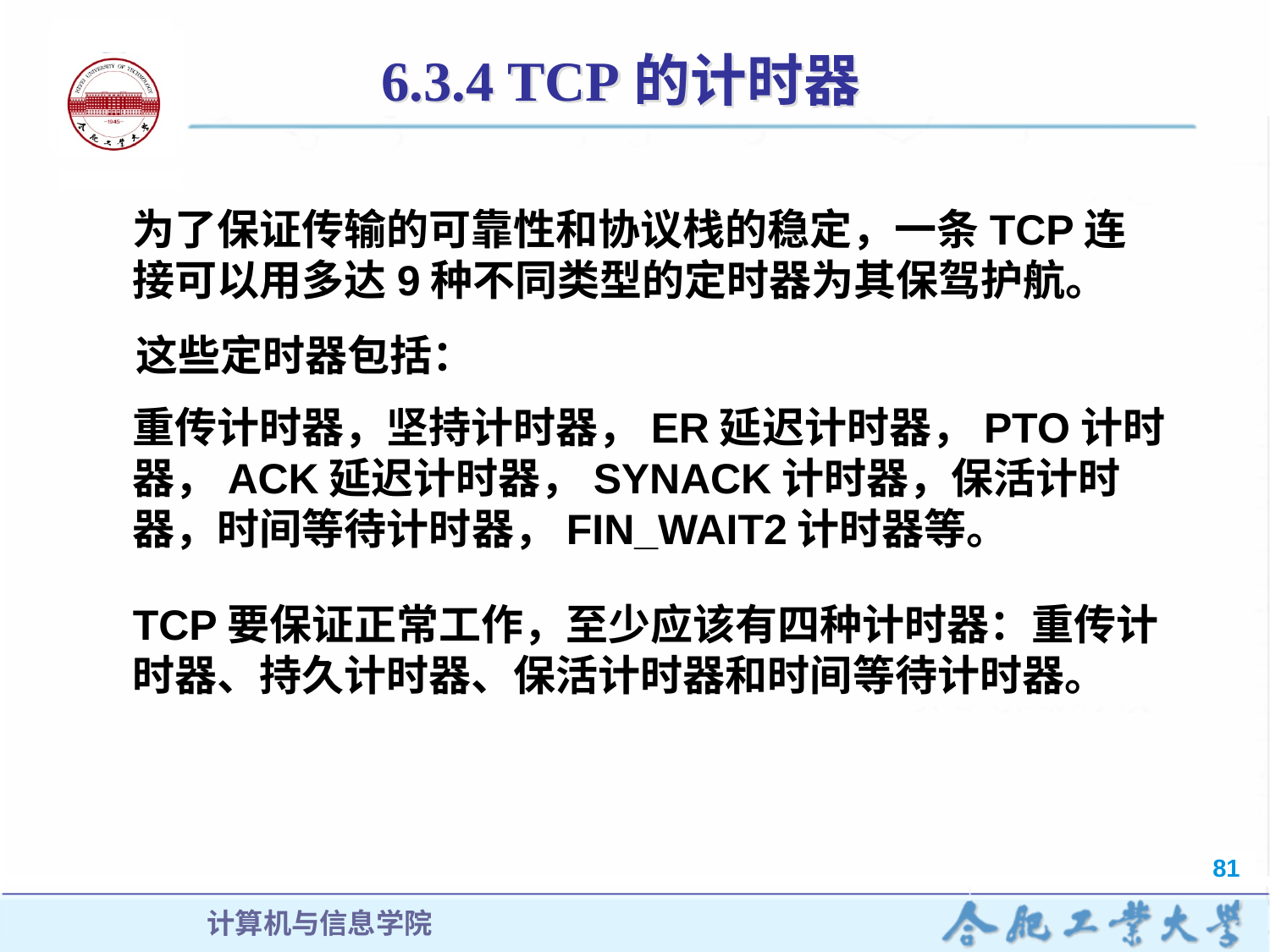

# 6.3.4 TCP的计时器
为了保证传输的可靠性和协议栈的稳定，一条TCP连接可以用多达9种不同类型的定时器为其保驾护航。
这些定时器包括：
重传计时器，坚持计时器，ER延迟计时器，PTO计时器，ACK延迟计时器，SYNACK计时器，保活计时器，时间等待计时器，FIN_WAIT2计时器等。
TCP要保证正常工作，至少应该有四种计时器：重传计时器、持久计时器、保活计时器和时间等待计时器。